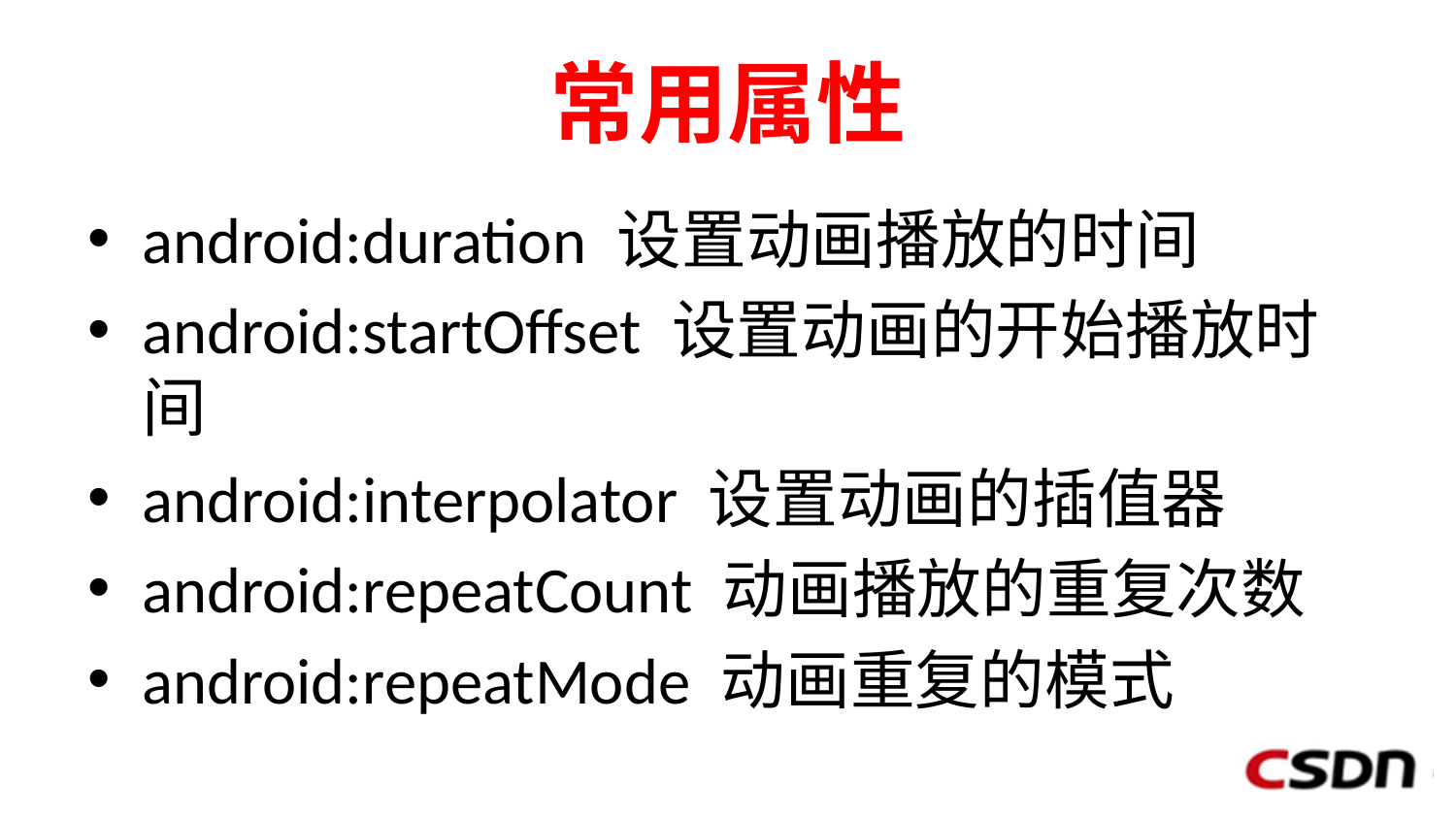

# 常用属性
android:duration 设置动画播放的时间
android:startOffset 设置动画的开始播放时间
android:interpolator 设置动画的插值器
android:repeatCount 动画播放的重复次数
android:repeatMode 动画重复的模式